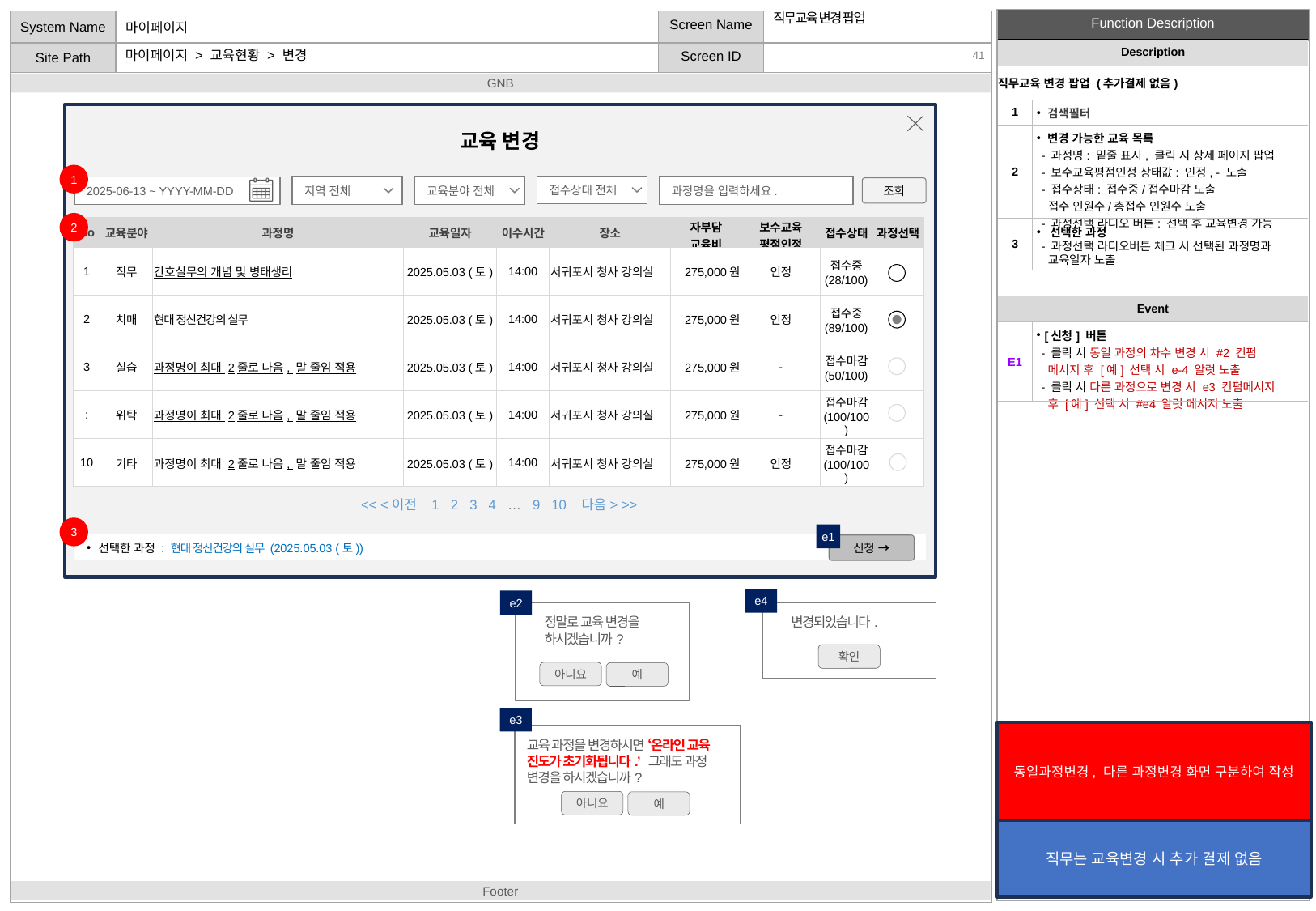

직무교육 변경 팝업
| Description |  |
| --- | --- |
| 직무교육 변경 팝업 (추가결제 없음) |  |
| 1 | 검색필터 |
| 2 | 변경 가능한 교육 목록 - 과정명: 밑줄 표시, 클릭 시 상세 페이지 팝업 - 보수교육평점인정 상태값: 인정, - 노출 - 접수상태: 접수중/접수마감 노출 접수 인원수/총접수 인원수 노출 - 과정선택 라디오 버튼: 선택 후 교육변경 가능 |
| 3 | 선택한 과정 - 과정선택 라디오버튼 체크 시 선택된 과정명과 교육일자 노출 |

# 마이페이지 > 교육현황 > 변경

교육 변경
1
접수상태 전체

2025-06-13 ~ YYYY-MM-DD

지역 전체

교육분야 전체

과정명을 입력하세요.
조회
2
| No | 교육분야 | 과정명 | 교육일자 | 이수시간 | 장소 | 자부담 교육비 | 보수교육 평점인정 | 접수상태 | 과정선택 |
| --- | --- | --- | --- | --- | --- | --- | --- | --- | --- |
| 1 | 직무 | 간호실무의 개념 및 병태생리 | 2025.05.03 (토) | 14:00 | 서귀포시 청사 강의실 | 275,000원 | 인정 | 접수중 (28/100) |  |
| 2 | 치매 | 현대 정신건강의 실무 | 2025.05.03 (토) | 14:00 | 서귀포시 청사 강의실 | 275,000원 | 인정 | 접수중 (89/100) |  |
| 3 | 실습 | 과정명이 최대 2줄로 나옴, 말 줄임 적용 | 2025.05.03 (토) | 14:00 | 서귀포시 청사 강의실 | 275,000원 | - | 접수마감 (50/100) |  |
| : | 위탁 | 과정명이 최대 2줄로 나옴, 말 줄임 적용 | 2025.05.03 (토) | 14:00 | 서귀포시 청사 강의실 | 275,000원 | - | 접수마감 (100/100) |  |
| 10 | 기타 | 과정명이 최대 2줄로 나옴, 말 줄임 적용 | 2025.05.03 (토) | 14:00 | 서귀포시 청사 강의실 | 275,000원 | 인정 | 접수마감 (100/100) |  |

| Event |  |
| --- | --- |
| E1 | [신청] 버튼 - 클릭 시 동일 과정의 차수 변경 시 #2 컨펌 메시지 후 [예] 선택 시 e-4 알럿 노출 - 클릭 시 다른 과정으로 변경 시 e3 컨펌메시지 후 [예] 선택 시 #e4 알럿 메시지 노출 |

<< <이전   1   2   3   4   …   9   10   다음> >>
3
e1
선택한 과정 : 현대 정신건강의 실무 (2025.05.03 (토))
신청 →
e4
e2

변경되었습니다.
확인

정말로 교육 변경을 하시겠습니까?
아니요
예
e3
동일과정변경, 다른 과정변경 화면 구분하여 작성

교육 과정을 변경하시면 ‘온라인 교육 진도가 초기화됩니다.’ 그래도 과정 변경을 하시겠습니까?
아니요
예
직무는 교육변경 시 추가 결제 없음